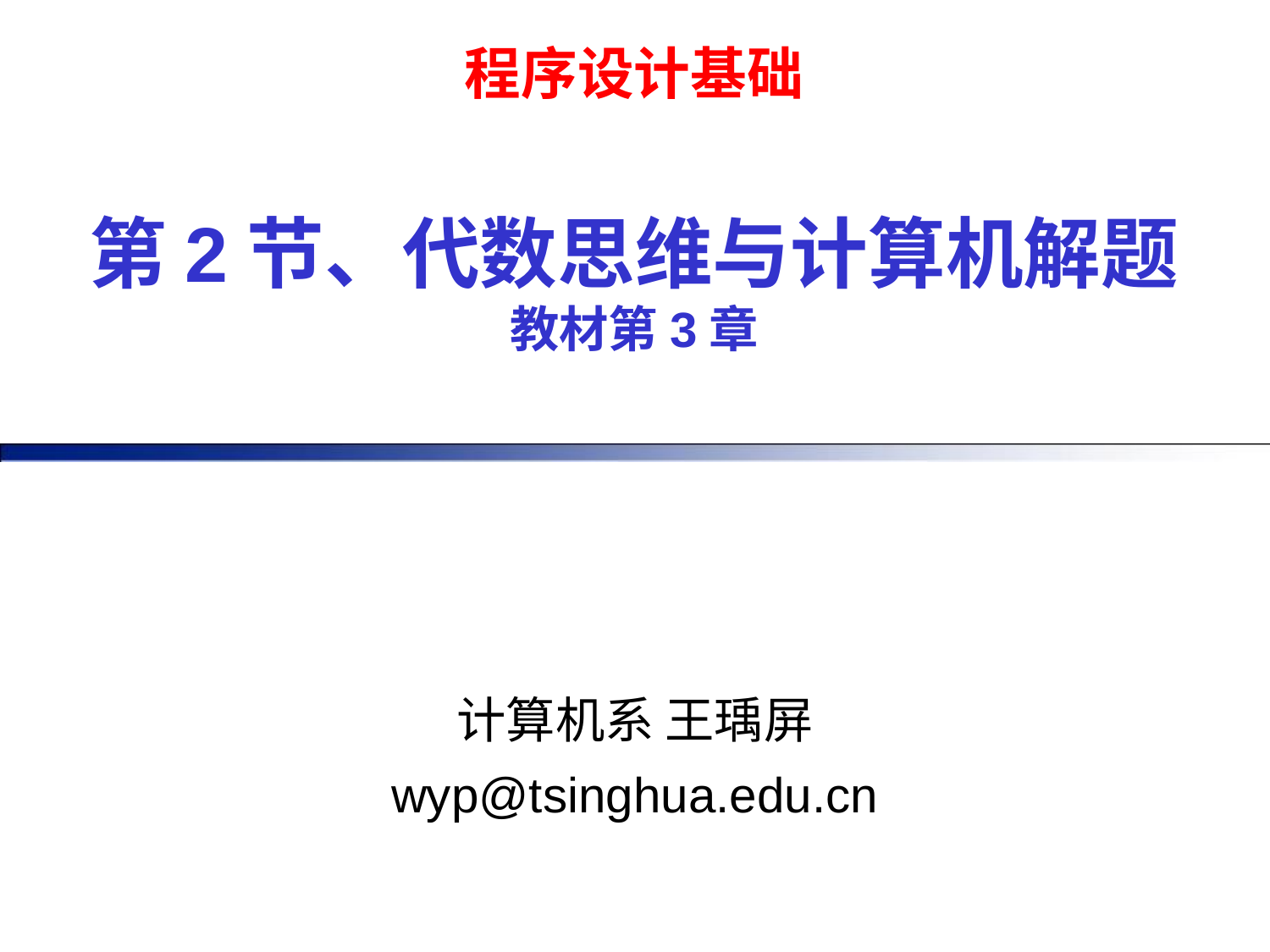

程序设计基础
# 第2节、代数思维与计算机解题 教材第3章
计算机系 王瑀屏
wyp@tsinghua.edu.cn